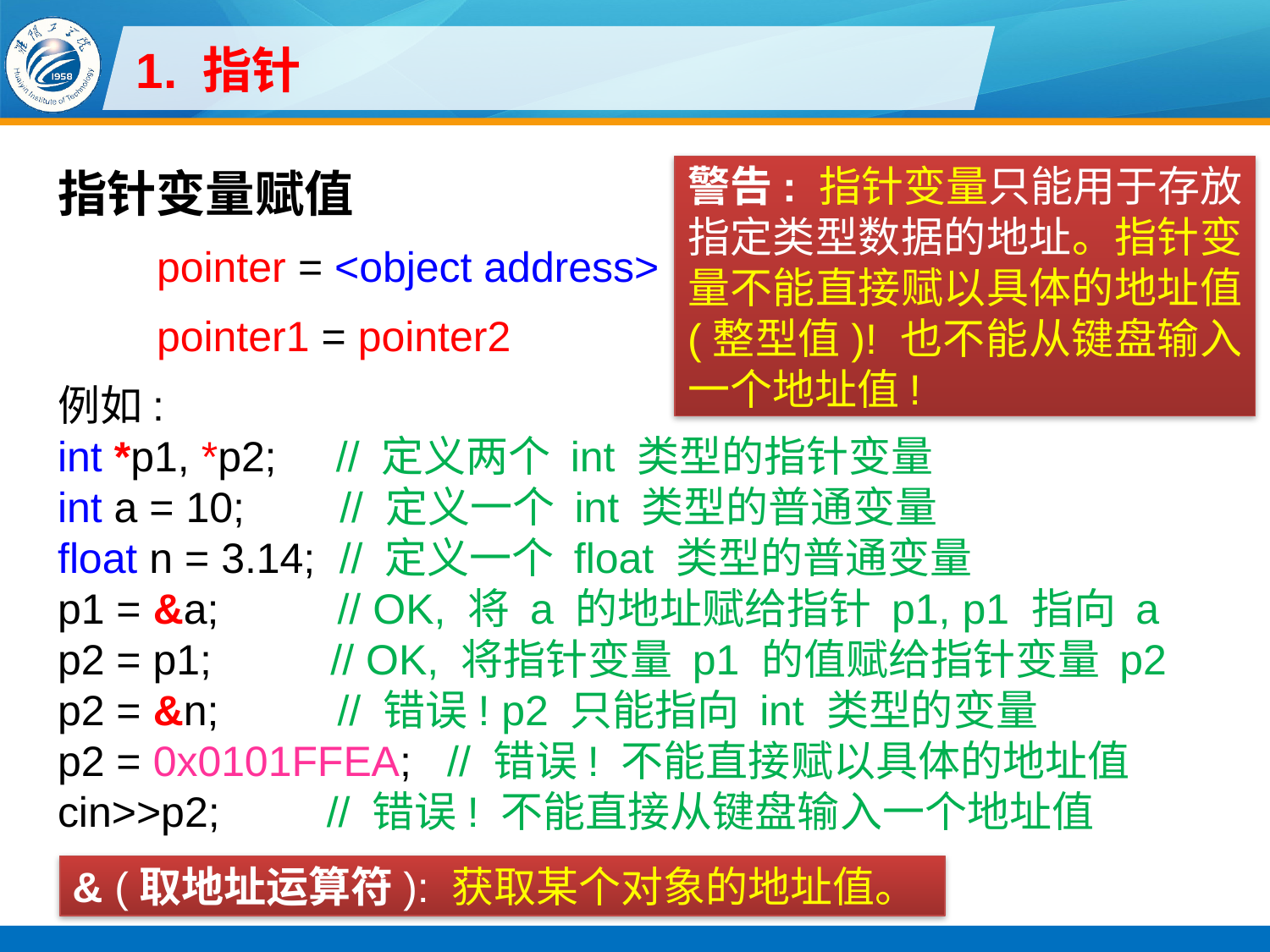

# 1. 指针
指针变量赋值
pointer = <object address>
pointer1 = pointer2
例如:
int *p1, *p2;     // 定义两个 int 类型的指针变量
int a = 10;        // 定义一个 int 类型的普通变量
float n = 3.14;  // 定义一个 float 类型的普通变量
p1 = &a;          // OK, 将 a 的地址赋给指针 p1, p1 指向 a
p2 = p1;          // OK, 将指针变量 p1 的值赋给指针变量 p2
p2 = &n;          // 错误! p2 只能指向 int 类型的变量
p2 = 0x0101FFEA;   // 错误! 不能直接赋以具体的地址值
cin>>p2;         // 错误! 不能直接从键盘输入一个地址值
警告: 指针变量只能用于存放指定类型数据的地址。指针变量不能直接赋以具体的地址值 (整型值)! 也不能从键盘输入一个地址值!
& (取地址运算符): 获取某个对象的地址值。